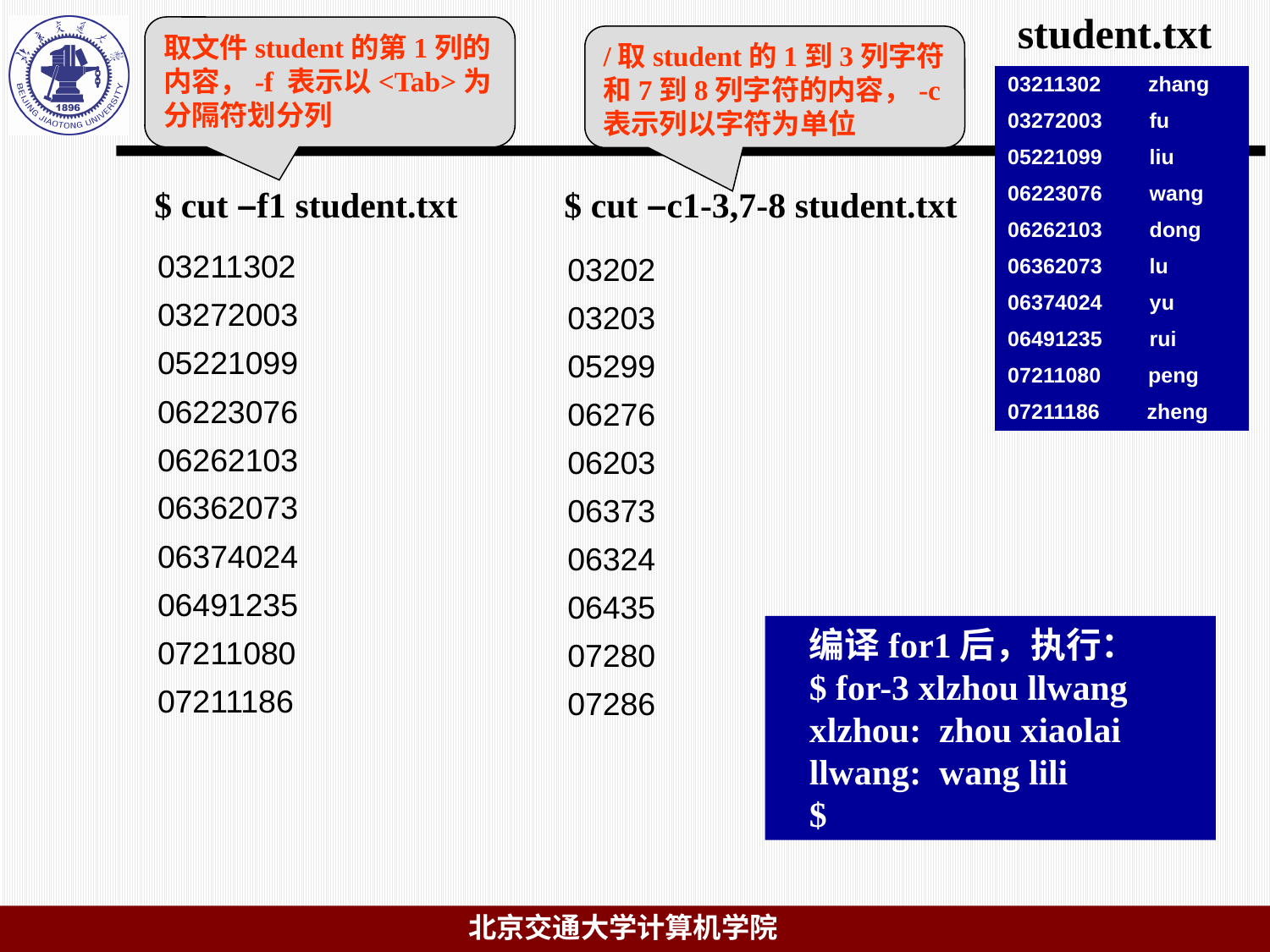

student.txt
取文件student的第1列的内容，-f 表示以<Tab>为分隔符划分列
/取student的1到3列字符和7到8列字符的内容，-c 表示列以字符为单位
| 03211302 zhang |
| --- |
| 03272003 fu |
| 05221099 liu |
| 06223076 wang |
| 06262103 dong |
| 06362073 lu |
| 06374024 yu |
| 06491235 rui |
| 07211080 peng |
| 07211186 zheng |
$ cut –f1 student.txt
$ cut –c1-3,7-8 student.txt
| 03211302 |
| --- |
| 03272003 |
| 05221099 |
| 06223076 |
| 06262103 |
| 06362073 |
| 06374024 |
| 06491235 |
| 07211080 |
| 07211186 |
| 03202 |
| --- |
| 03203 |
| 05299 |
| 06276 |
| 06203 |
| 06373 |
| 06324 |
| 06435 |
| 07280 |
| 07286 |
编译for1后，执行：
$ for-3 xlzhou llwang
xlzhou:  zhou xiaolai
llwang:  wang lili
$